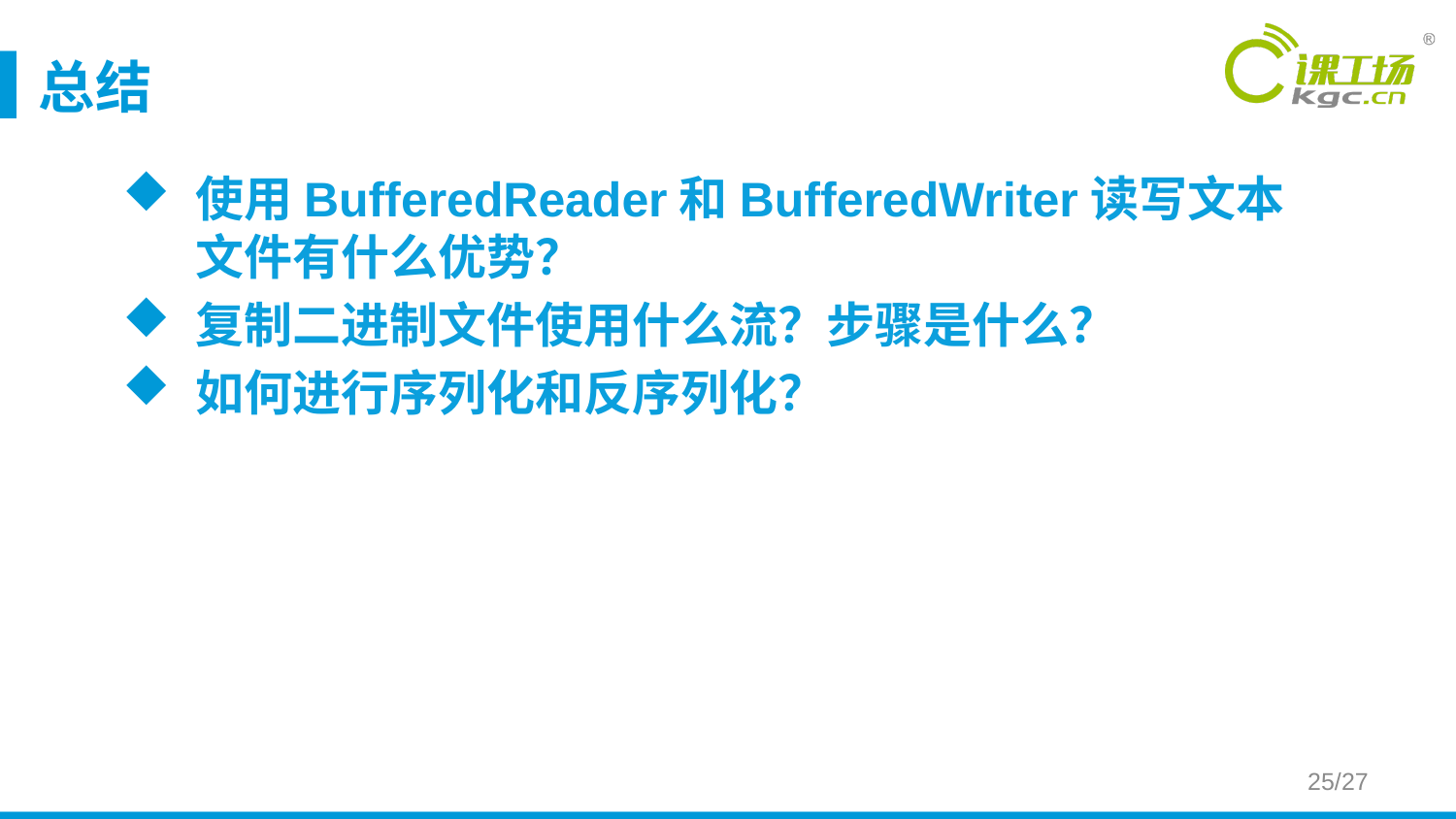

# 总结
使用BufferedReader和BufferedWriter读写文本文件有什么优势？
复制二进制文件使用什么流？步骤是什么？
如何进行序列化和反序列化？
25/27